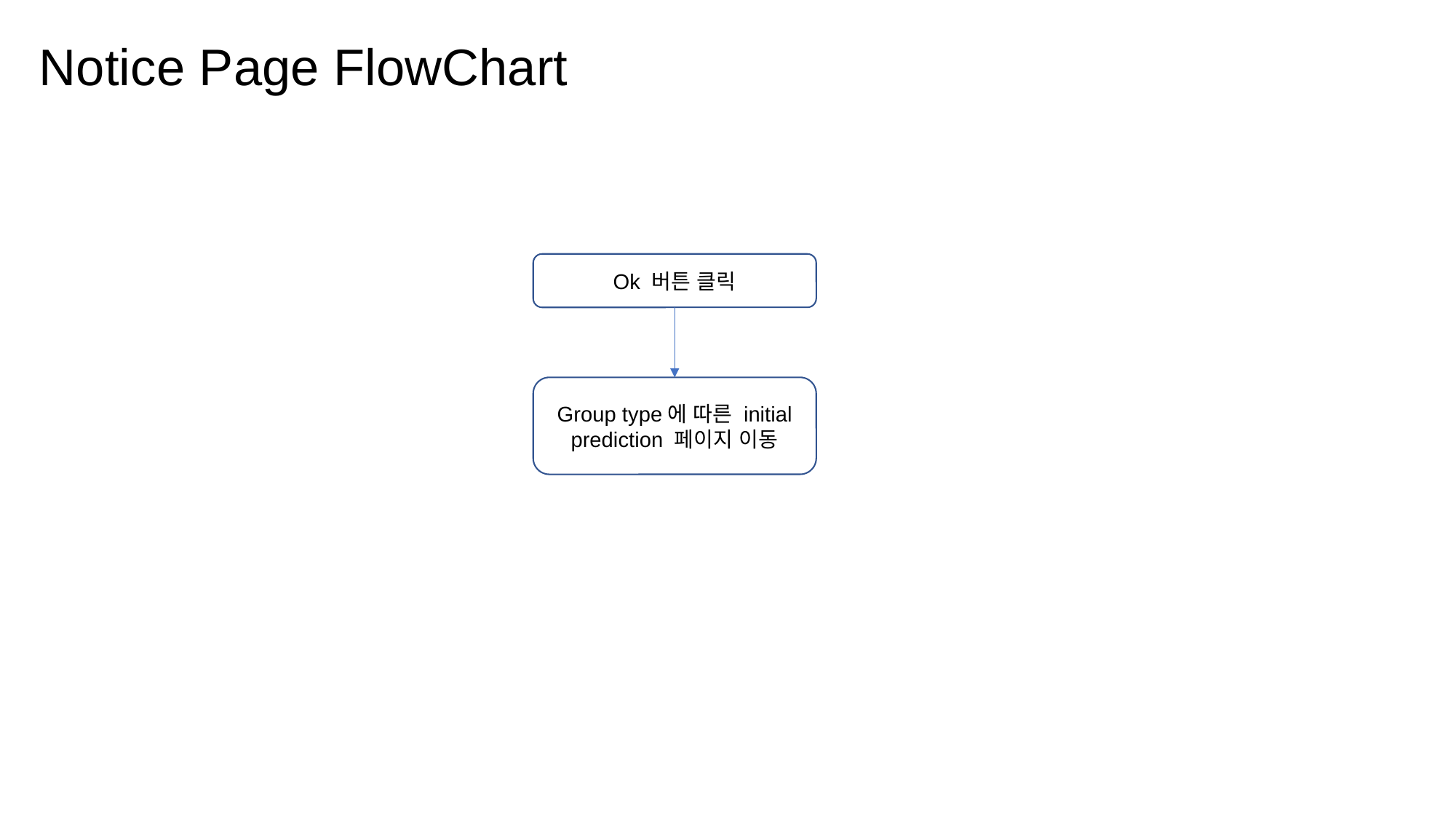

# Notice Page FlowChart
Ok 버튼 클릭
Group type에 따른 initial prediction 페이지 이동